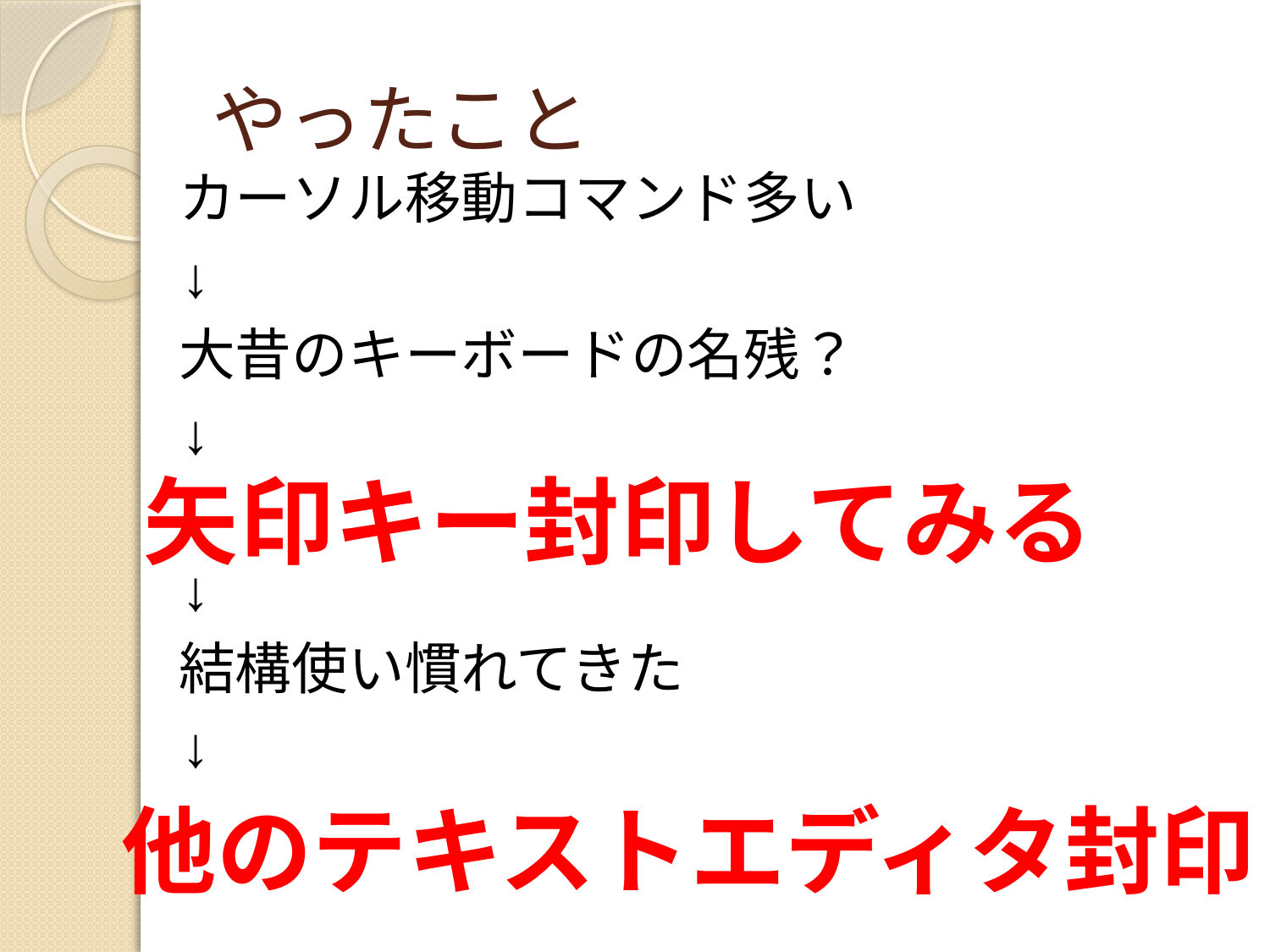

# やったこと
カーソル移動コマンド多い
↓
大昔のキーボードの名残？
↓

↓
結構使い慣れてきた
↓

矢印キー封印してみる
他のテキストエディタ封印